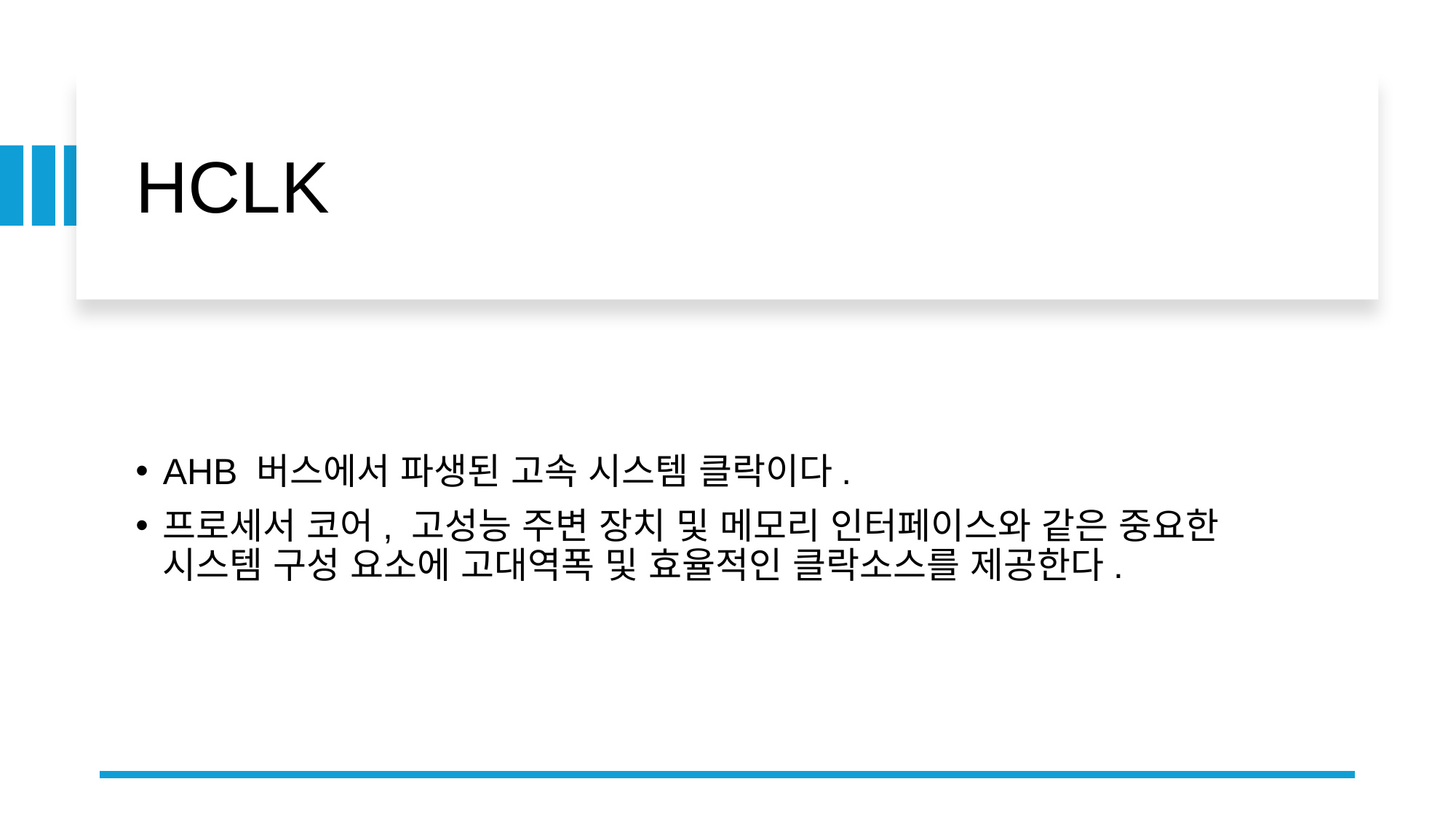

# HCLK

AHB 버스에서 파생된 고속 시스템 클락이다.
프로세서 코어, 고성능 주변 장치 및 메모리 인터페이스와 같은 중요한 시스템 구성 요소에 고대역폭 및 효율적인 클락소스를 제공한다.